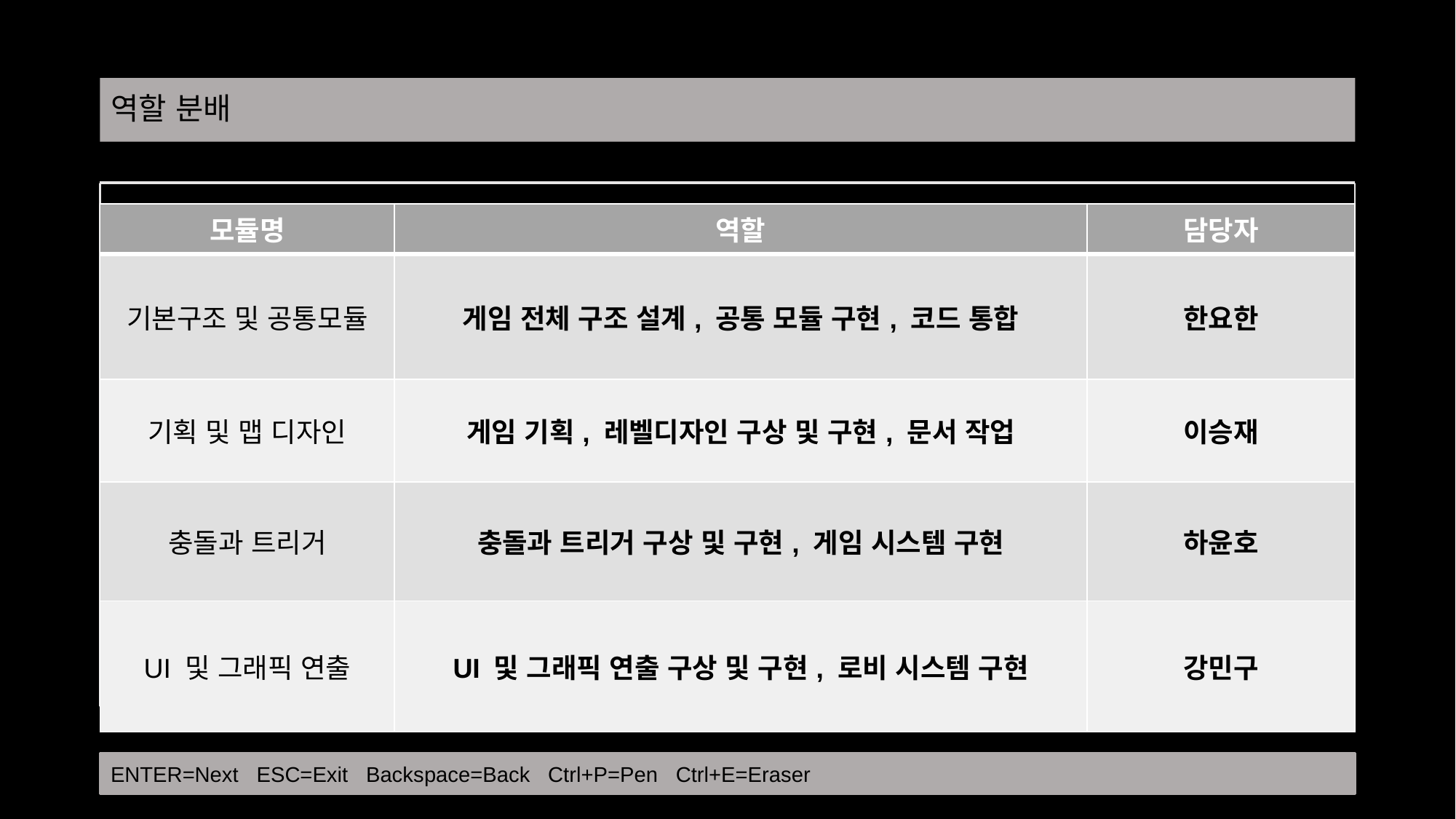

# 역할 분배

| 모듈명 | 역할 | 담당자 |
| --- | --- | --- |
| 기본구조 및 공통모듈 | 게임 전체 구조 설계, 공통 모듈 구현, 코드 통합 | 한요한 |
| 기획 및 맵 디자인 | 게임 기획, 레벨디자인 구상 및 구현, 문서 작업 | 이승재 |
| 충돌과 트리거 | 충돌과 트리거 구상 및 구현, 게임 시스템 구현 | 하윤호 |
| UI 및 그래픽 연출 | UI 및 그래픽 연출 구상 및 구현, 로비 시스템 구현 | 강민구 |